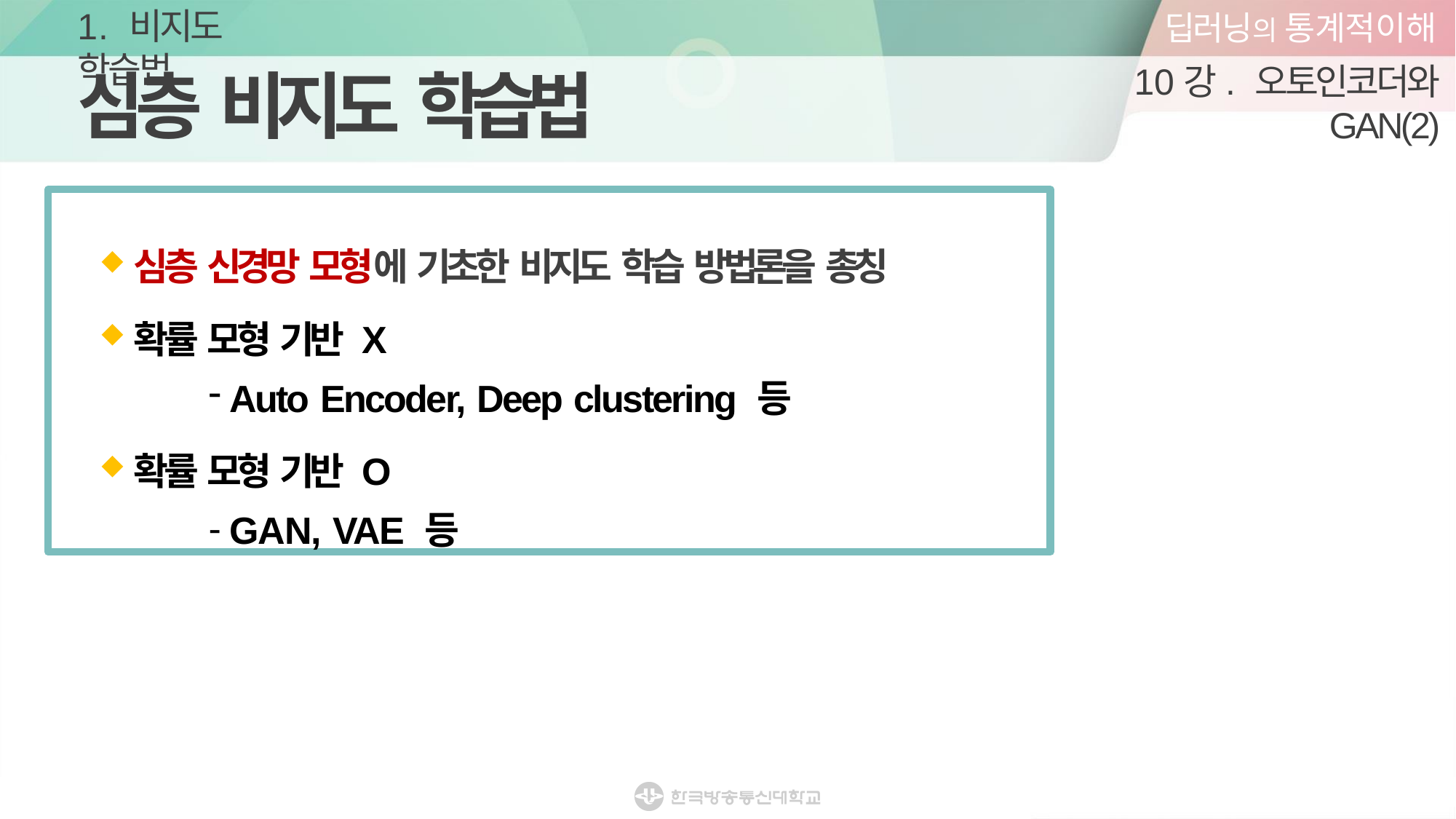

딥러닝의 통계적이해
10강. 오토인코더와 GAN(2)
1. 비지도 학습법
# 심층 비지도 학습법

심층 신경망 모형에 기초한 비지도 학습 방법론을 총칭

확률 모형 기반 X
Auto Encoder, Deep clustering 등

확률 모형 기반 O
GAN, VAE 등